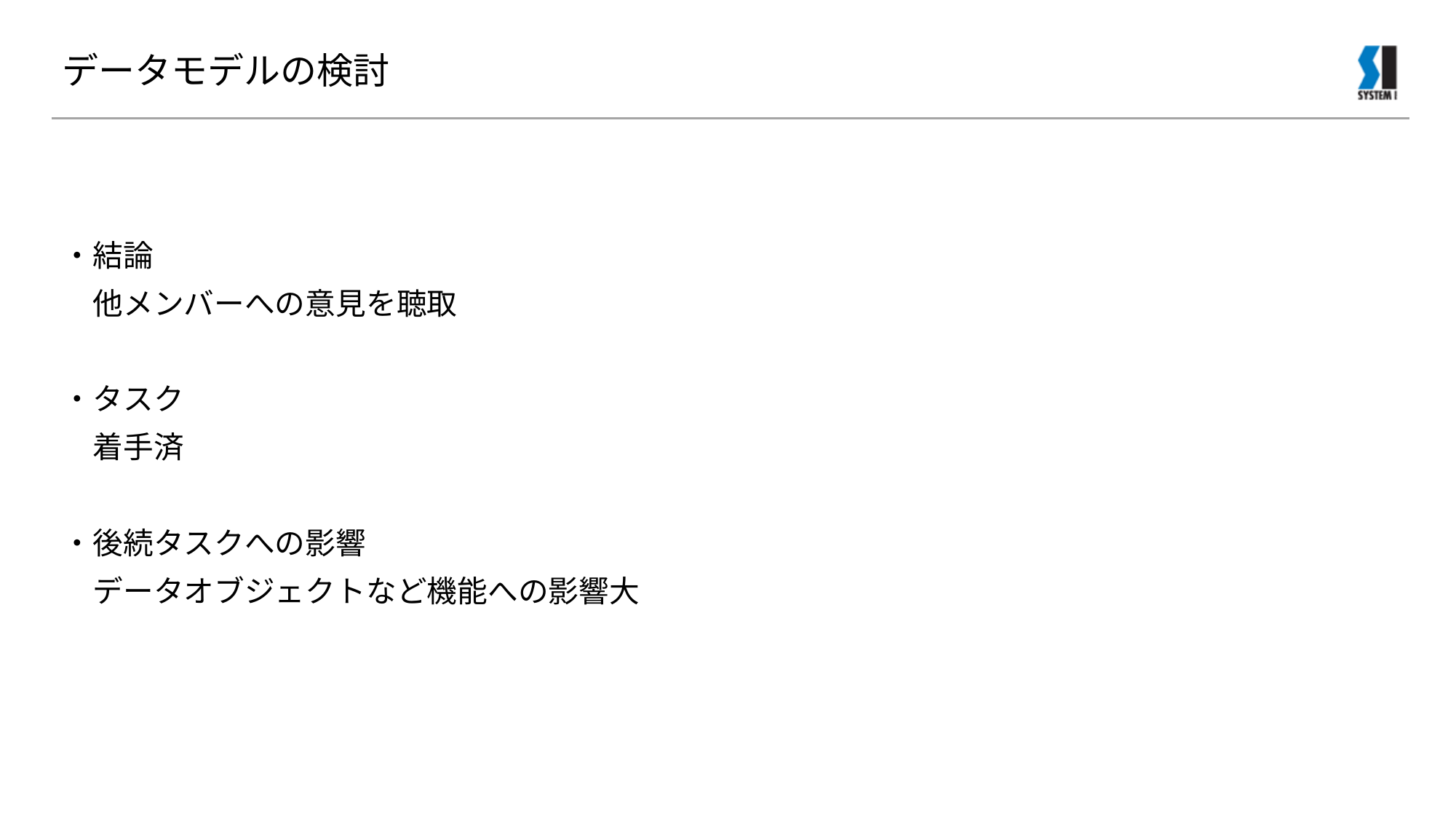

# データモデルの検討
・結論
　他メンバーへの意見を聴取

・タスク
　着手済

・後続タスクへの影響
　データオブジェクトなど機能への影響大